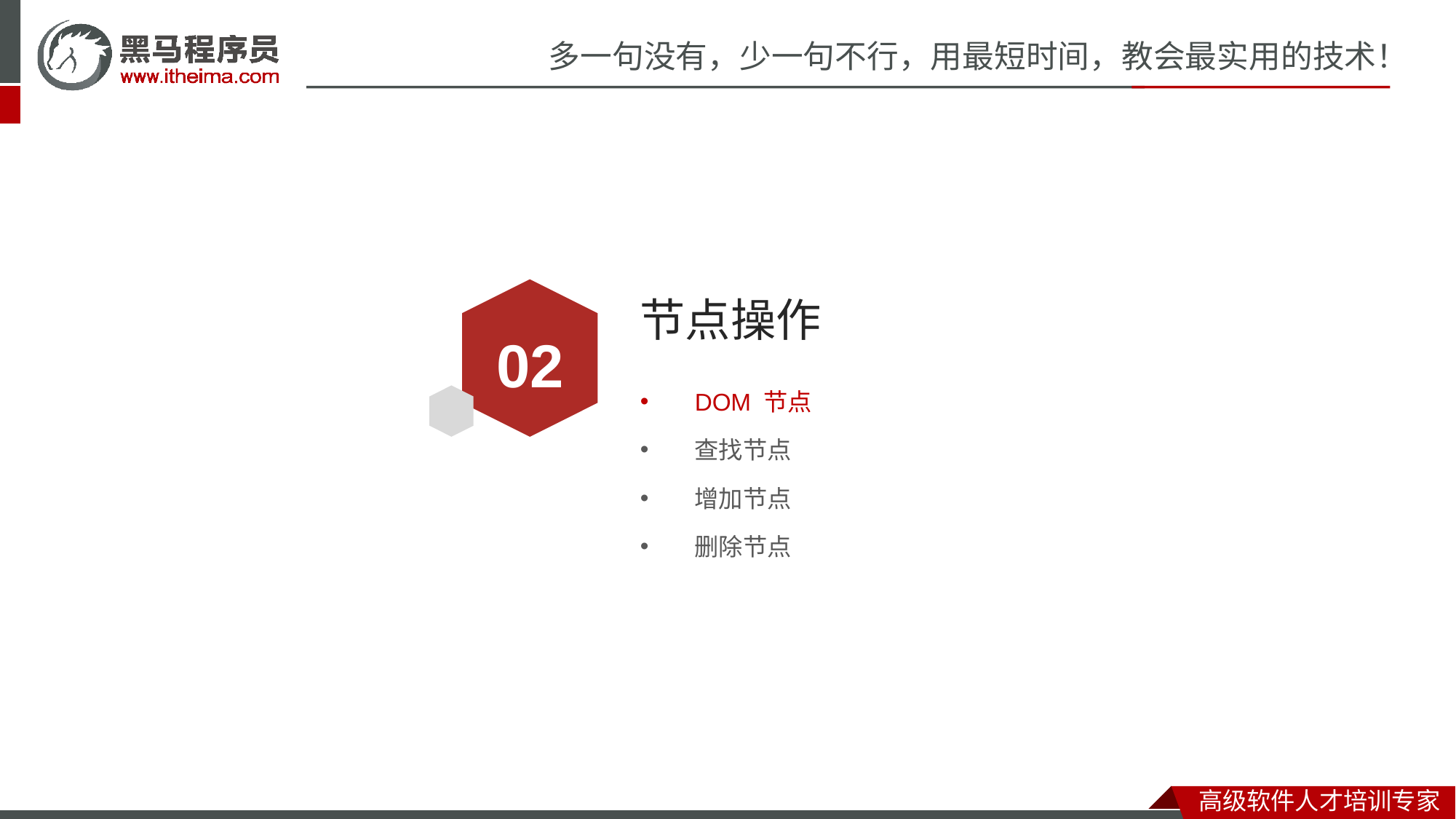

# 节点操作
02
DOM 节点
查找节点
增加节点
删除节点